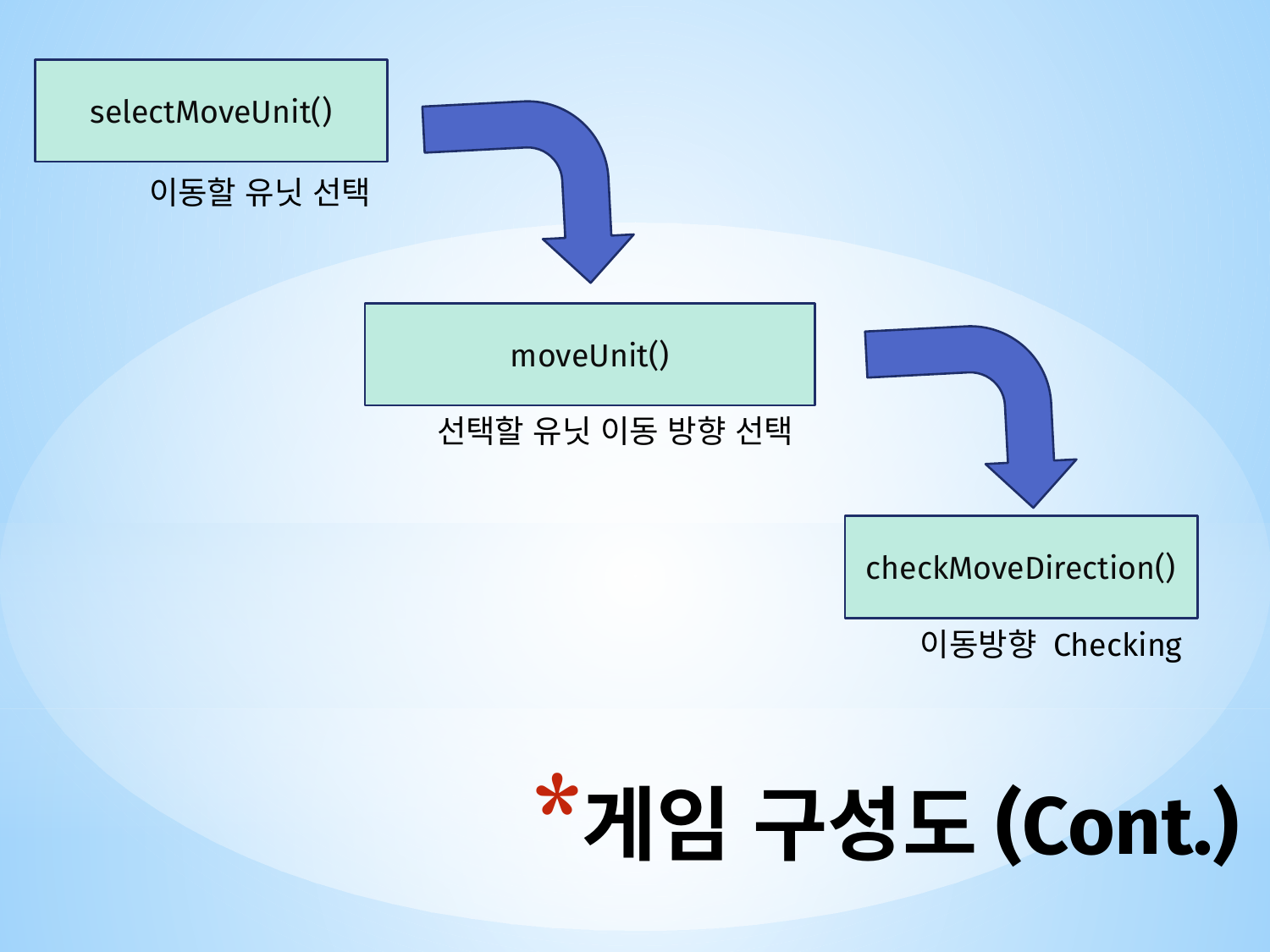

selectMoveUnit()
이동할 유닛 선택

moveUnit()
선택할 유닛 이동 방향 선택

checkMoveDirection()
이동방향 Checking
# 게임 구성도(Cont.)